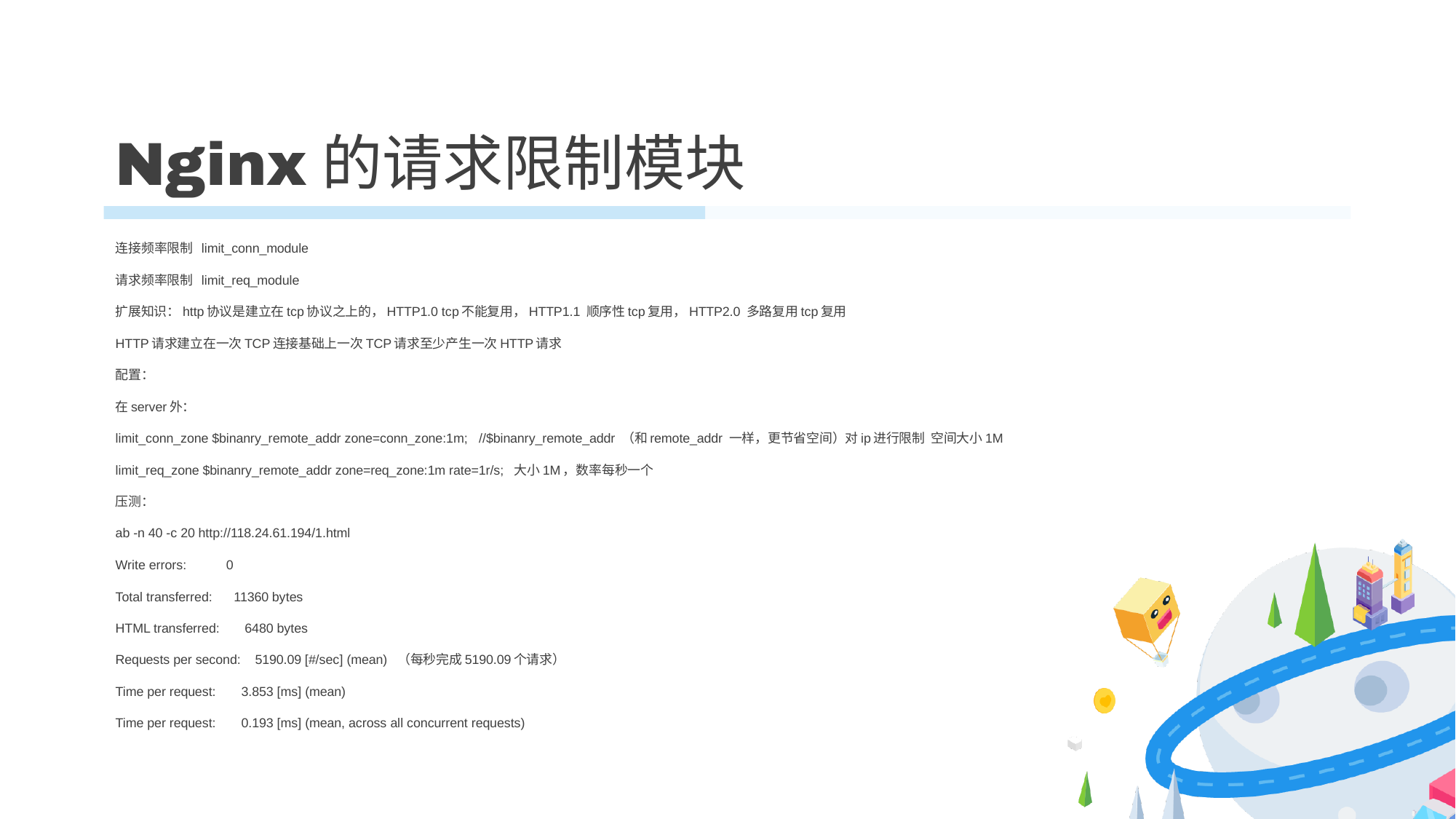

# Nginx的请求限制模块
连接频率限制  limit_conn_module
请求频率限制  limit_req_module
扩展知识：http协议是建立在tcp协议之上的，HTTP1.0 tcp不能复用，HTTP1.1 顺序性tcp复用，HTTP2.0 多路复用tcp复用
HTTP请求建立在一次TCP连接基础上一次TCP请求至少产生一次HTTP请求
配置：
在server外：
limit_conn_zone $binanry_remote_addr zone=conn_zone:1m;   //$binanry_remote_addr （和remote_addr 一样，更节省空间）对ip进行限制  空间大小1M
limit_req_zone $binanry_remote_addr zone=req_zone:1m rate=1r/s;  大小1M，数率每秒一个
压测：
ab -n 40 -c 20 http://118.24.61.194/1.html
Write errors:           0
Total transferred:      11360 bytes
HTML transferred:       6480 bytes
Requests per second:    5190.09 [#/sec] (mean)  （每秒完成5190.09个请求）
Time per request:       3.853 [ms] (mean)
Time per request:       0.193 [ms] (mean, across all concurrent requests)